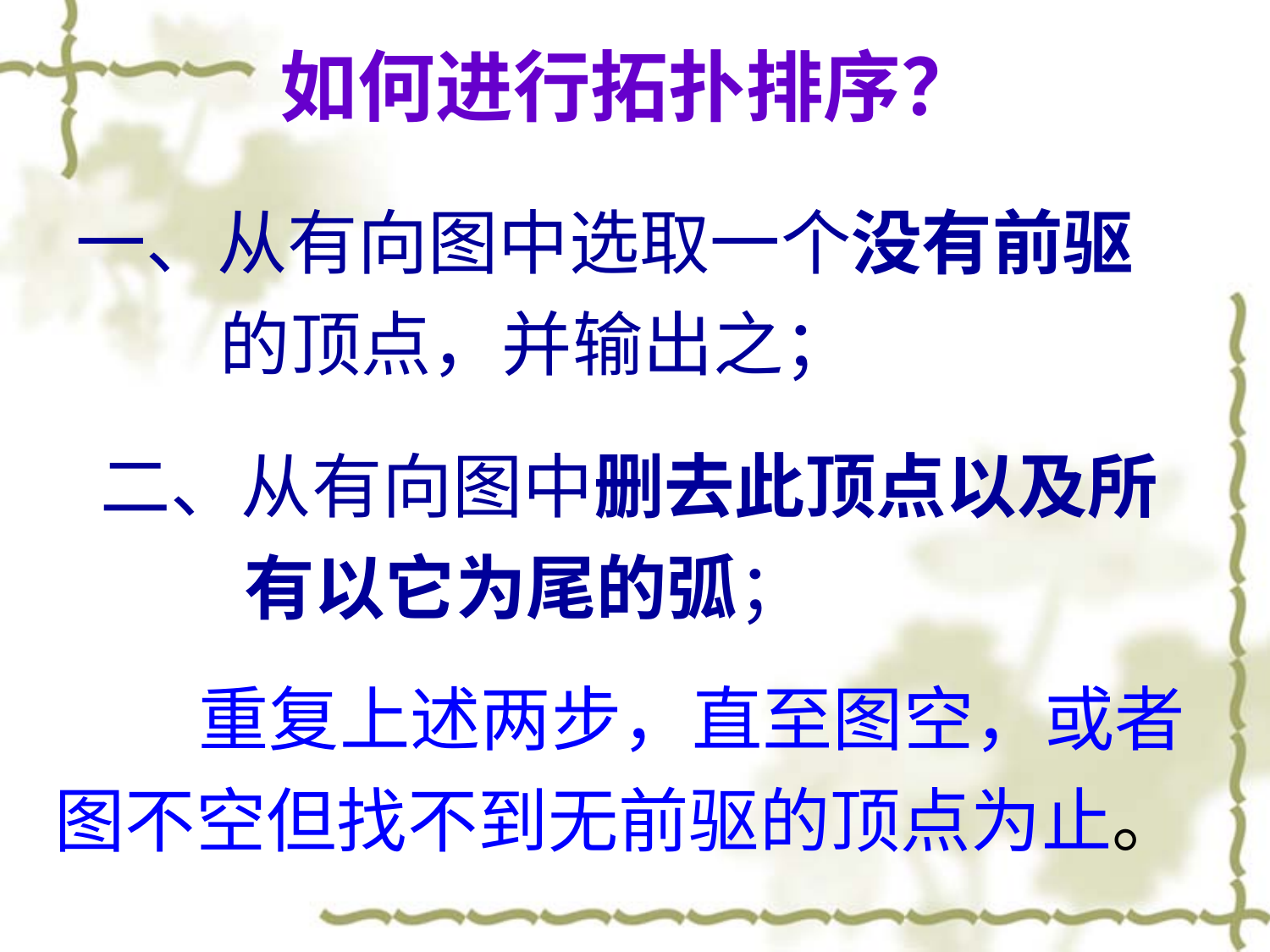

如何进行拓扑排序？
一、从有向图中选取一个没有前驱
        的顶点，并输出之；
二、从有向图中删去此顶点以及所
        有以它为尾的弧；
        重复上述两步，直至图空，或者图不空但找不到无前驱的顶点为止。